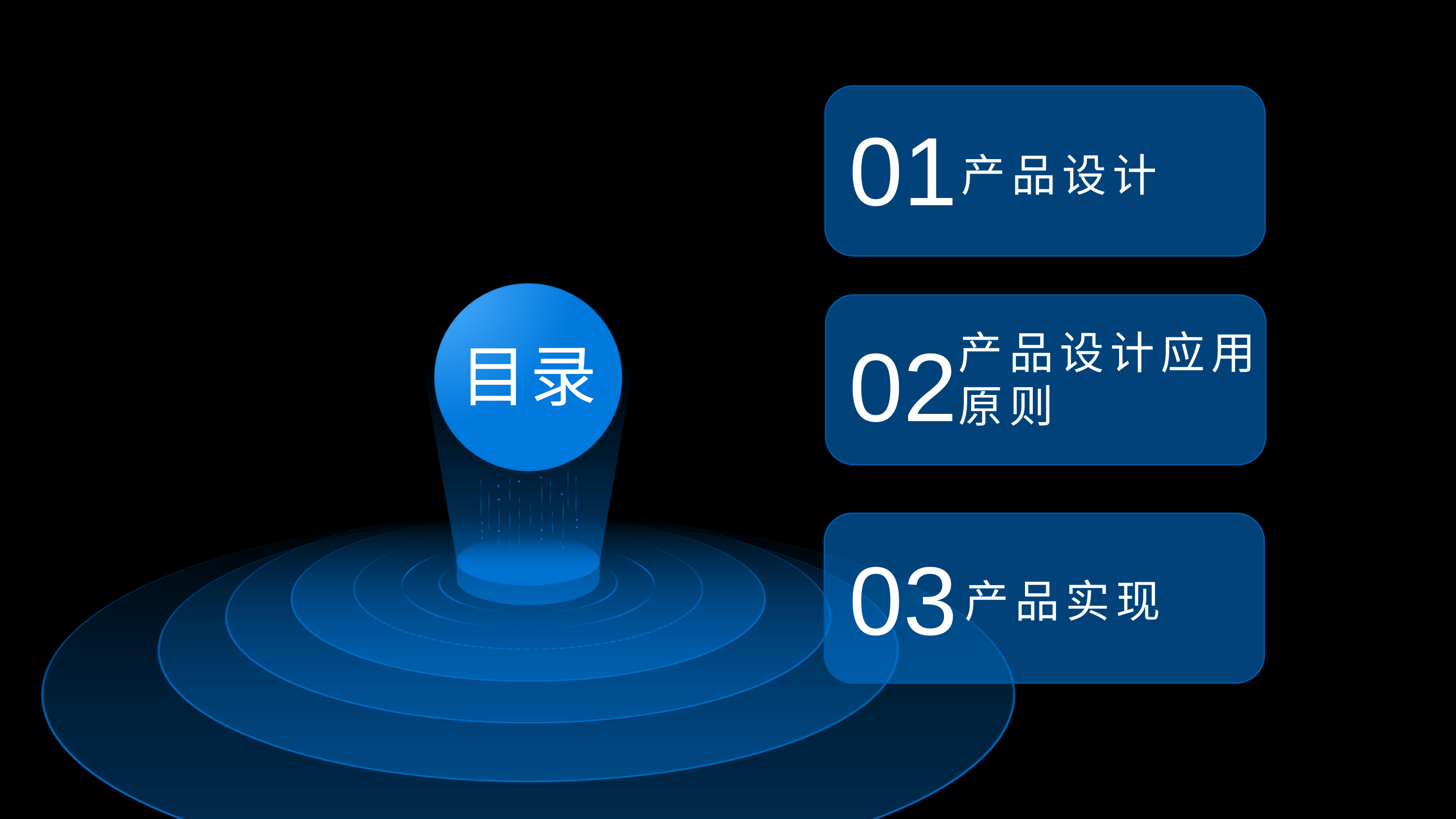

01
产品设计

产品设计应用原则
02
目录

03
产品实现